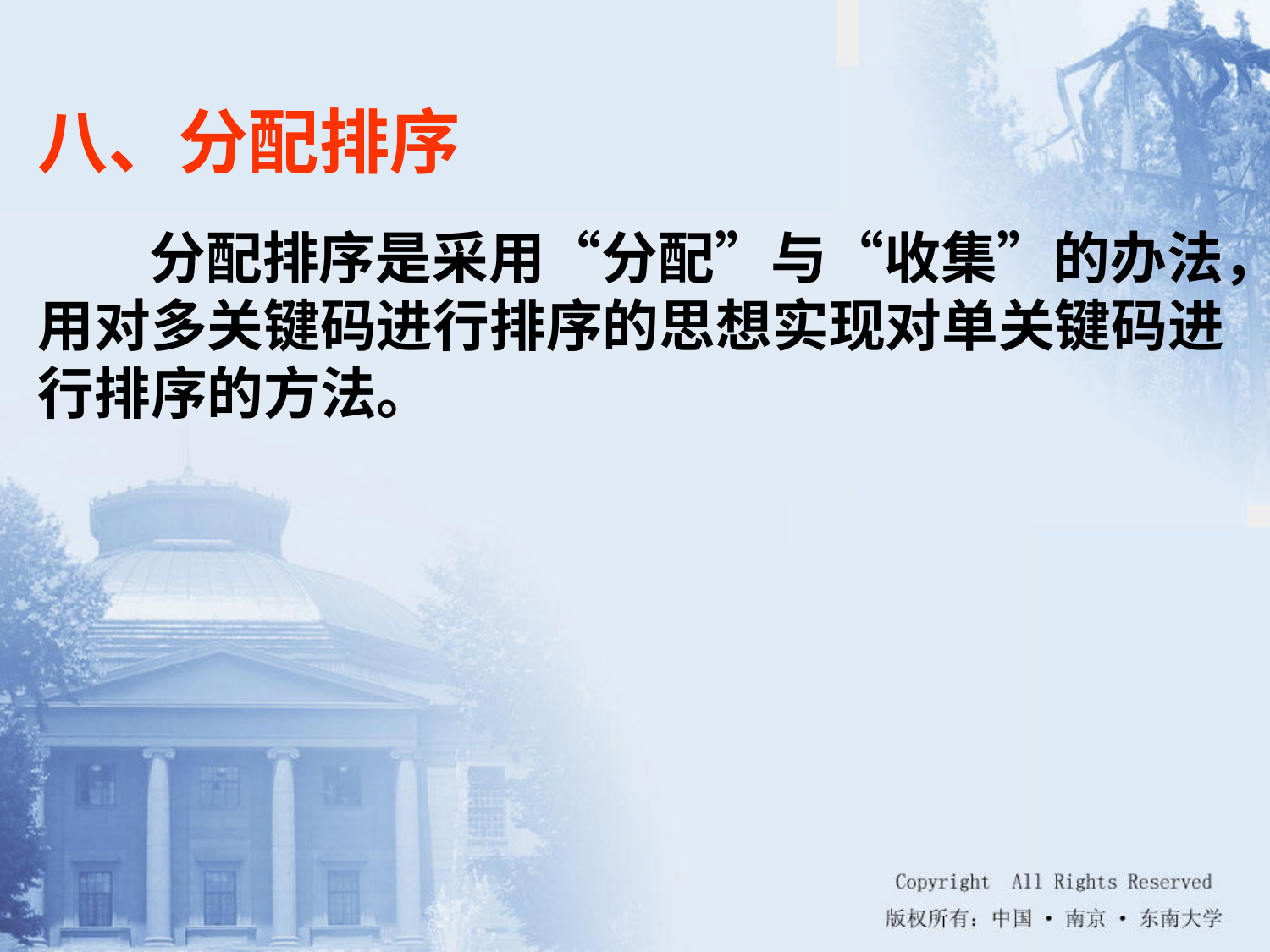

八、分配排序
分配排序是采用“分配”与“收集”的办法，用对多关键码进行排序的思想实现对单关键码进行排序的方法。